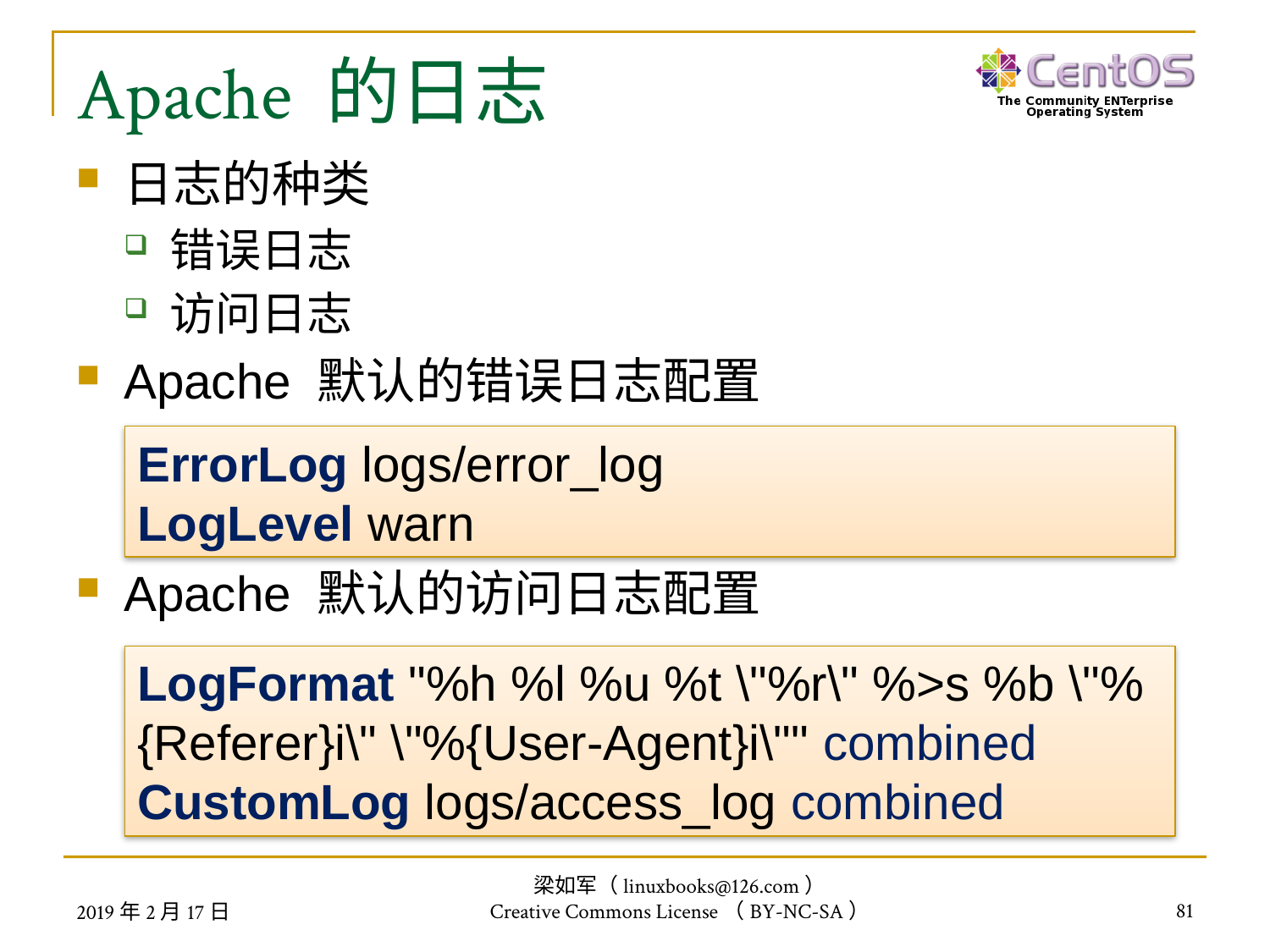

# Apache 的日志
日志的种类
错误日志
访问日志
Apache 默认的错误日志配置

Apache 默认的访问日志配置
ErrorLog logs/error_log
LogLevel warn
LogFormat "%h %l %u %t \"%r\" %>s %b \"%{Referer}i\" \"%{User-Agent}i\"" combined
CustomLog logs/access_log combined
梁如军（linuxbooks@126.com）
Creative Commons License（BY-NC-SA）
2019年2月17日
81